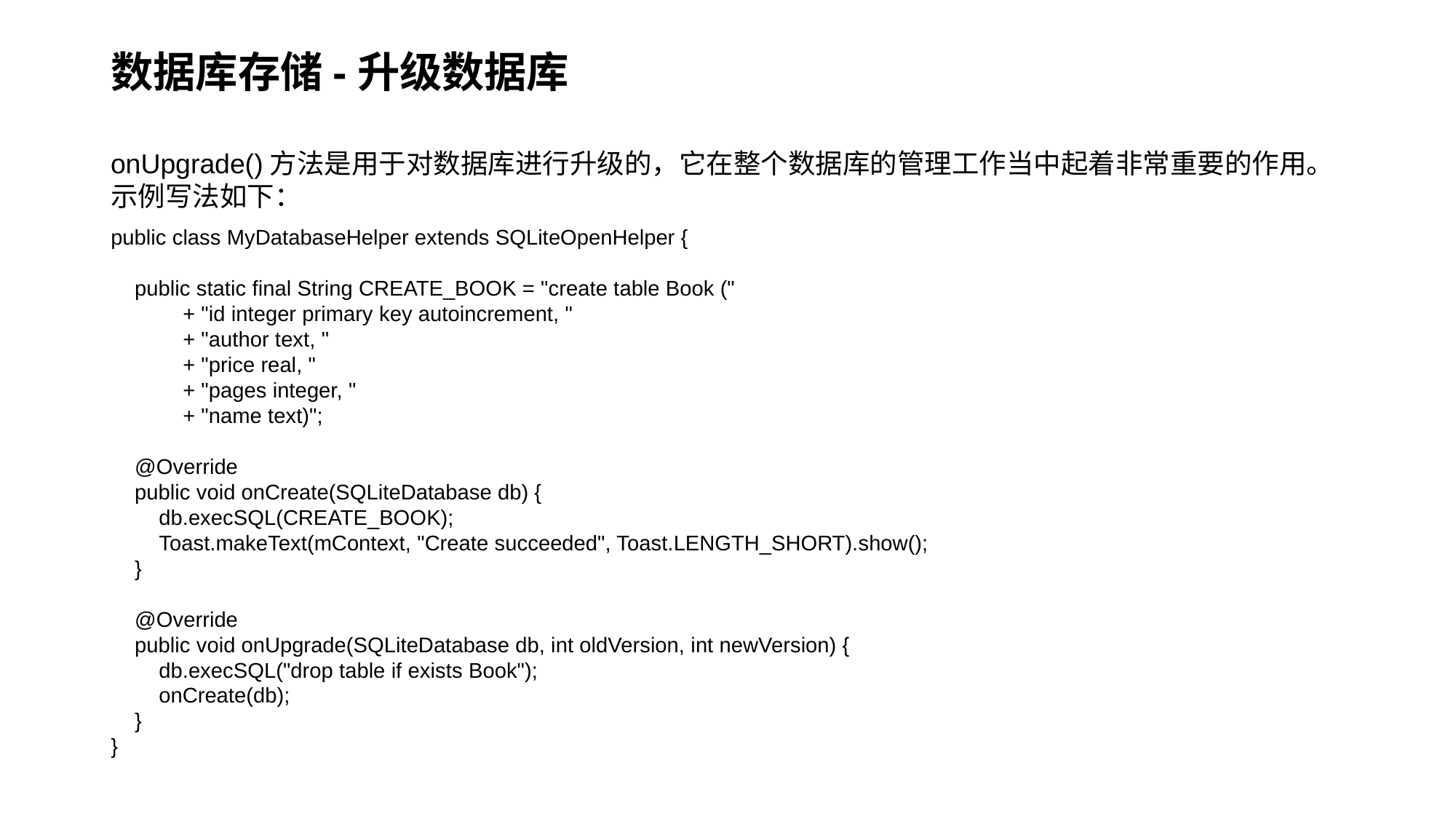

# 数据库存储-升级数据库
onUpgrade()方法是用于对数据库进行升级的，它在整个数据库的管理工作当中起着非常重要的作用。示例写法如下：
public class MyDatabaseHelper extends SQLiteOpenHelper {

    public static final String CREATE_BOOK = "create table Book ("
            + "id integer primary key autoincrement, "
            + "author text, "
            + "price real, "
            + "pages integer, "
            + "name text)";

    @Override
    public void onCreate(SQLiteDatabase db) {
        db.execSQL(CREATE_BOOK);
        Toast.makeText(mContext, "Create succeeded", Toast.LENGTH_SHORT).show();
    }

    @Override
    public void onUpgrade(SQLiteDatabase db, int oldVersion, int newVersion) {
        db.execSQL("drop table if exists Book");
        onCreate(db);
    }
}